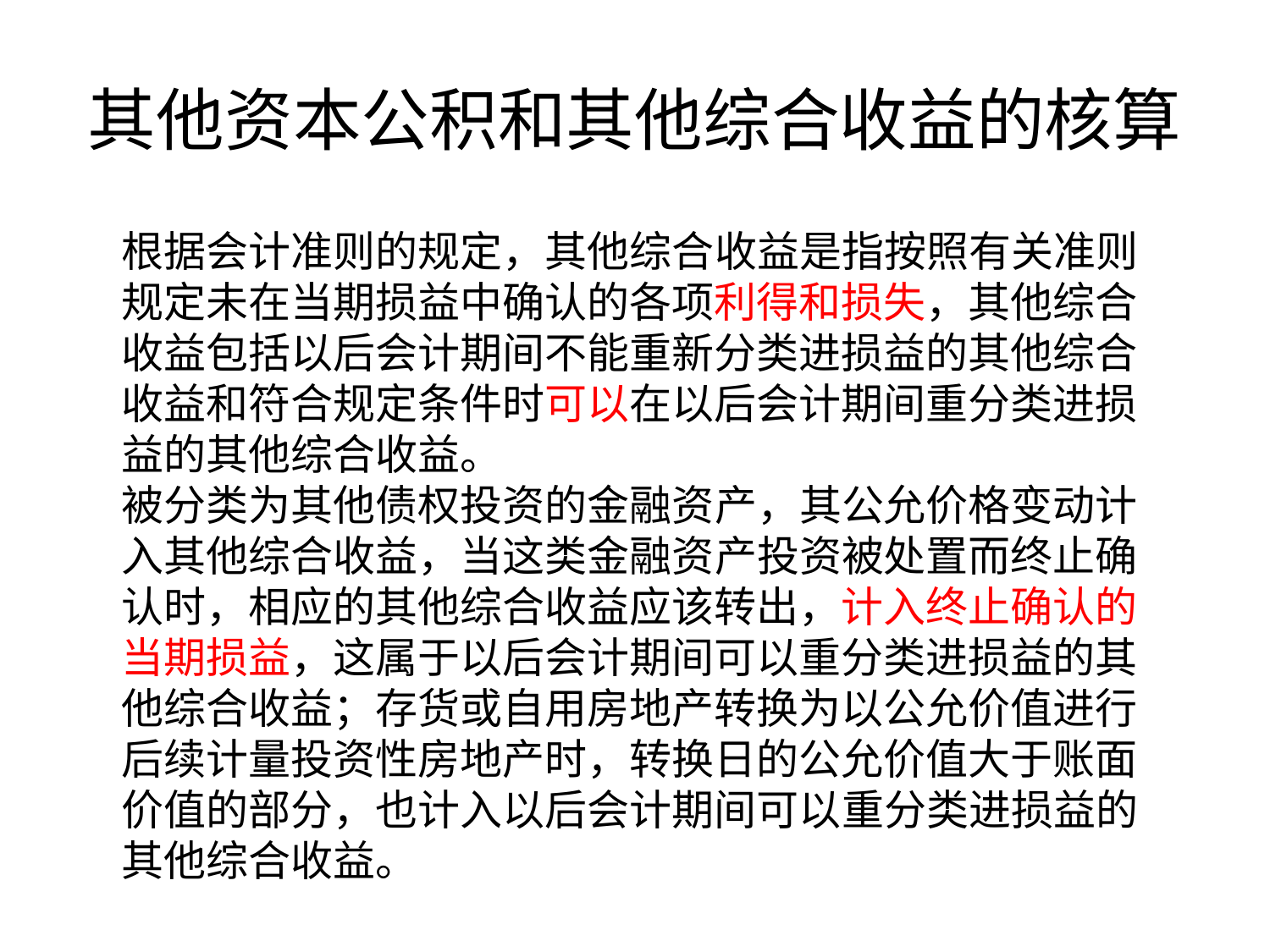

# 其他资本公积和其他综合收益的核算
根据会计准则的规定，其他综合收益是指按照有关准则规定未在当期损益中确认的各项利得和损失，其他综合收益包括以后会计期间不能重新分类进损益的其他综合收益和符合规定条件时可以在以后会计期间重分类进损益的其他综合收益。
被分类为其他债权投资的金融资产，其公允价格变动计入其他综合收益，当这类金融资产投资被处置而终止确认时，相应的其他综合收益应该转出，计入终止确认的当期损益，这属于以后会计期间可以重分类进损益的其他综合收益；存货或自用房地产转换为以公允价值进行后续计量投资性房地产时，转换日的公允价值大于账面价值的部分，也计入以后会计期间可以重分类进损益的其他综合收益。